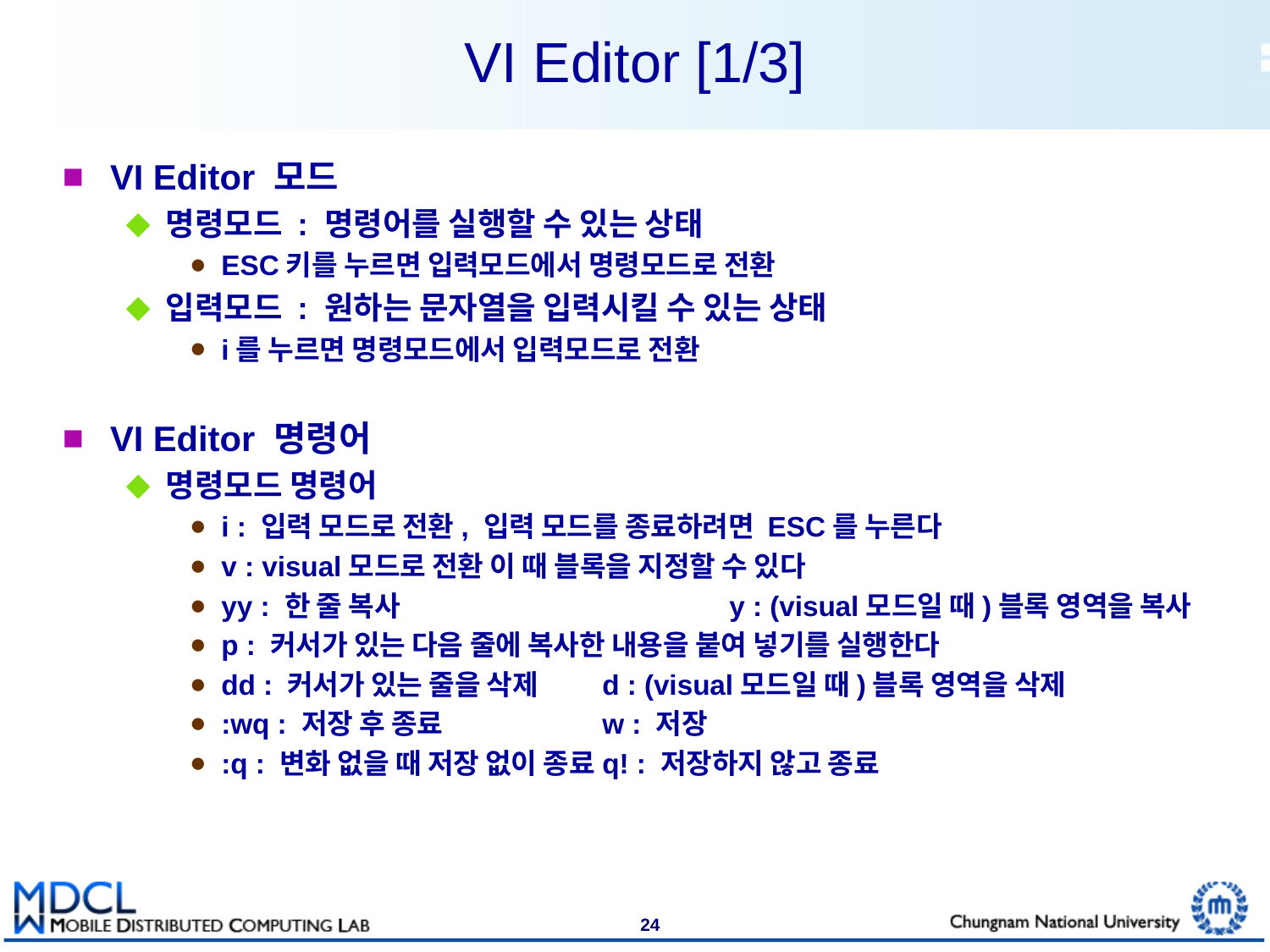

# VI Editor [1/3]
VI Editor 모드
명령모드 : 명령어를 실행할 수 있는 상태
ESC키를 누르면 입력모드에서 명령모드로 전환
입력모드 : 원하는 문자열을 입력시킬 수 있는 상태
i를 누르면 명령모드에서 입력모드로 전환

VI Editor 명령어
명령모드 명령어
i : 입력 모드로 전환, 입력 모드를 종료하려면 ESC를 누른다
v : visual모드로 전환 이 때 블록을 지정할 수 있다
yy : 한 줄 복사			y : (visual모드일 때)블록 영역을 복사
p : 커서가 있는 다음 줄에 복사한 내용을 붙여 넣기를 실행한다
dd : 커서가 있는 줄을 삭제 	d : (visual모드일 때)블록 영역을 삭제
:wq : 저장 후 종료		w : 저장
:q : 변화 없을 때 저장 없이 종료	q! : 저장하지 않고 종료